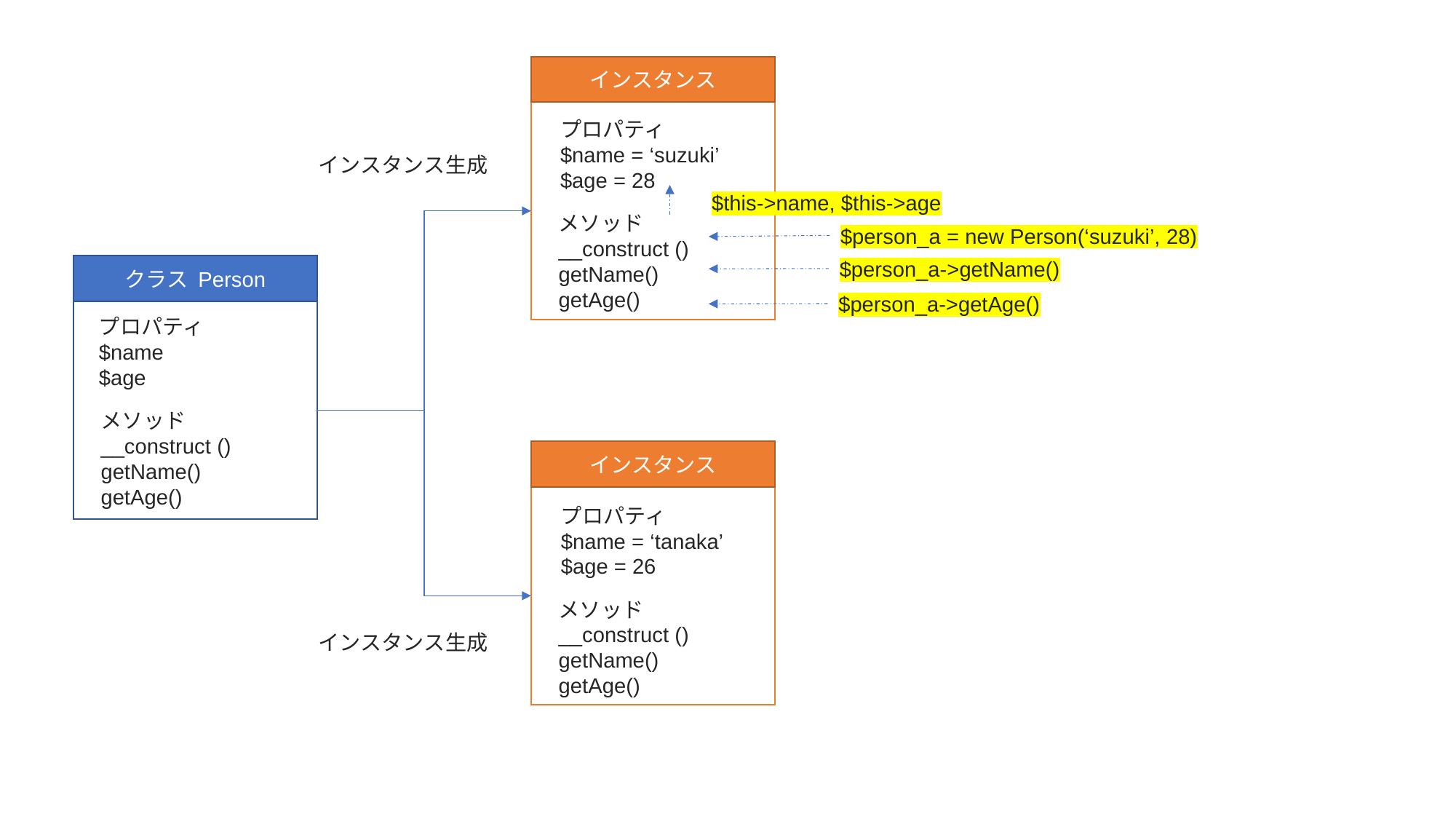

インスタンス

プロパティ
$name = ‘suzuki’
$age = 28

インスタンス生成
$this->name, $this->age
メソッド
__construct ()
getName()
getAge()

$person_a = new Person(‘suzuki’, 28)

$person_a->getName()
クラス Person

$person_a->getAge()

プロパティ
$name
$age
メソッド
__construct ()
getName()
getAge()
インスタンス

プロパティ
$name = ‘tanaka’
$age = 26
メソッド
__construct ()
getName()
getAge()
インスタンス生成